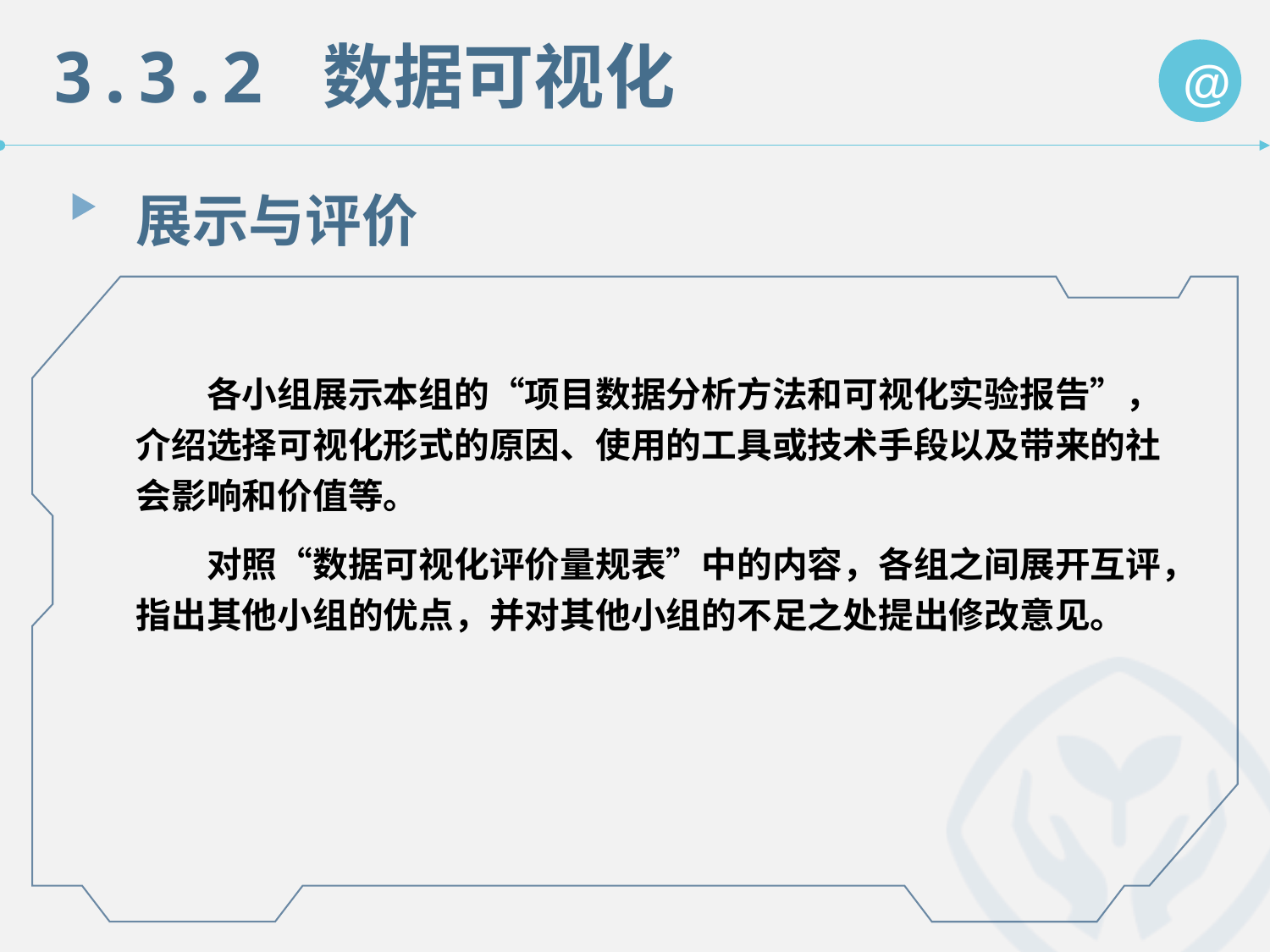

3.3.2 数据可视化
@
展示与评价

　　各小组展示本组的“项目数据分析方法和可视化实验报告”，介绍选择可视化形式的原因、使用的工具或技术手段以及带来的社会影响和价值等。
　　对照“数据可视化评价量规表”中的内容，各组之间展开互评，指出其他小组的优点，并对其他小组的不足之处提出修改意见。